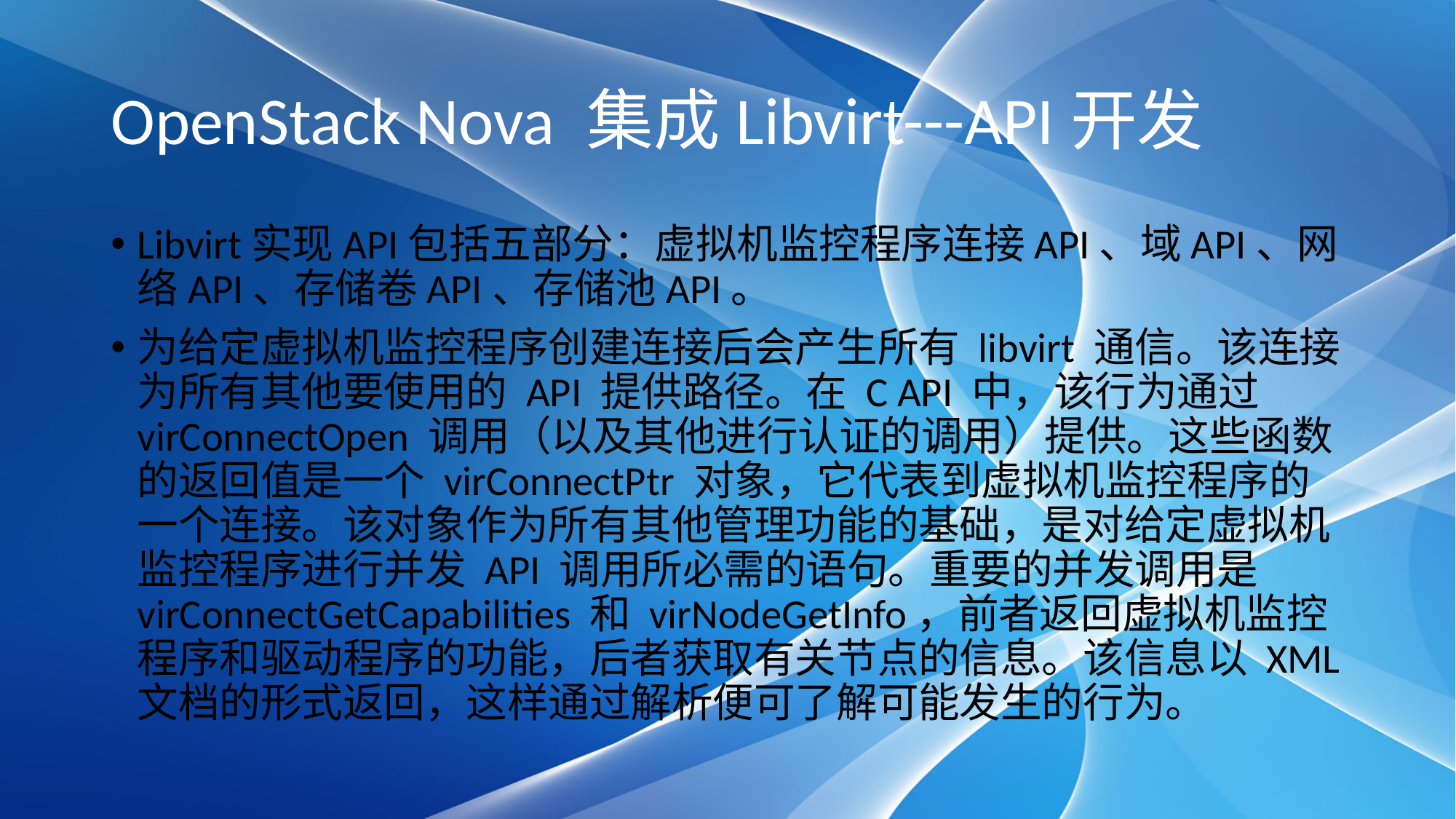

# OpenStack Nova 集成Libvirt---API开发
Libvirt实现API包括五部分：虚拟机监控程序连接API、域API、网络API、存储卷API、存储池API。
为给定虚拟机监控程序创建连接后会产生所有 libvirt 通信。该连接为所有其他要使用的 API 提供路径。在 C API 中，该行为通过 virConnectOpen 调用（以及其他进行认证的调用）提供。这些函数的返回值是一个 virConnectPtr 对象，它代表到虚拟机监控程序的一个连接。该对象作为所有其他管理功能的基础，是对给定虚拟机监控程序进行并发 API 调用所必需的语句。重要的并发调用是 virConnectGetCapabilities 和 virNodeGetInfo，前者返回虚拟机监控程序和驱动程序的功能，后者获取有关节点的信息。该信息以 XML 文档的形式返回，这样通过解析便可了解可能发生的行为。